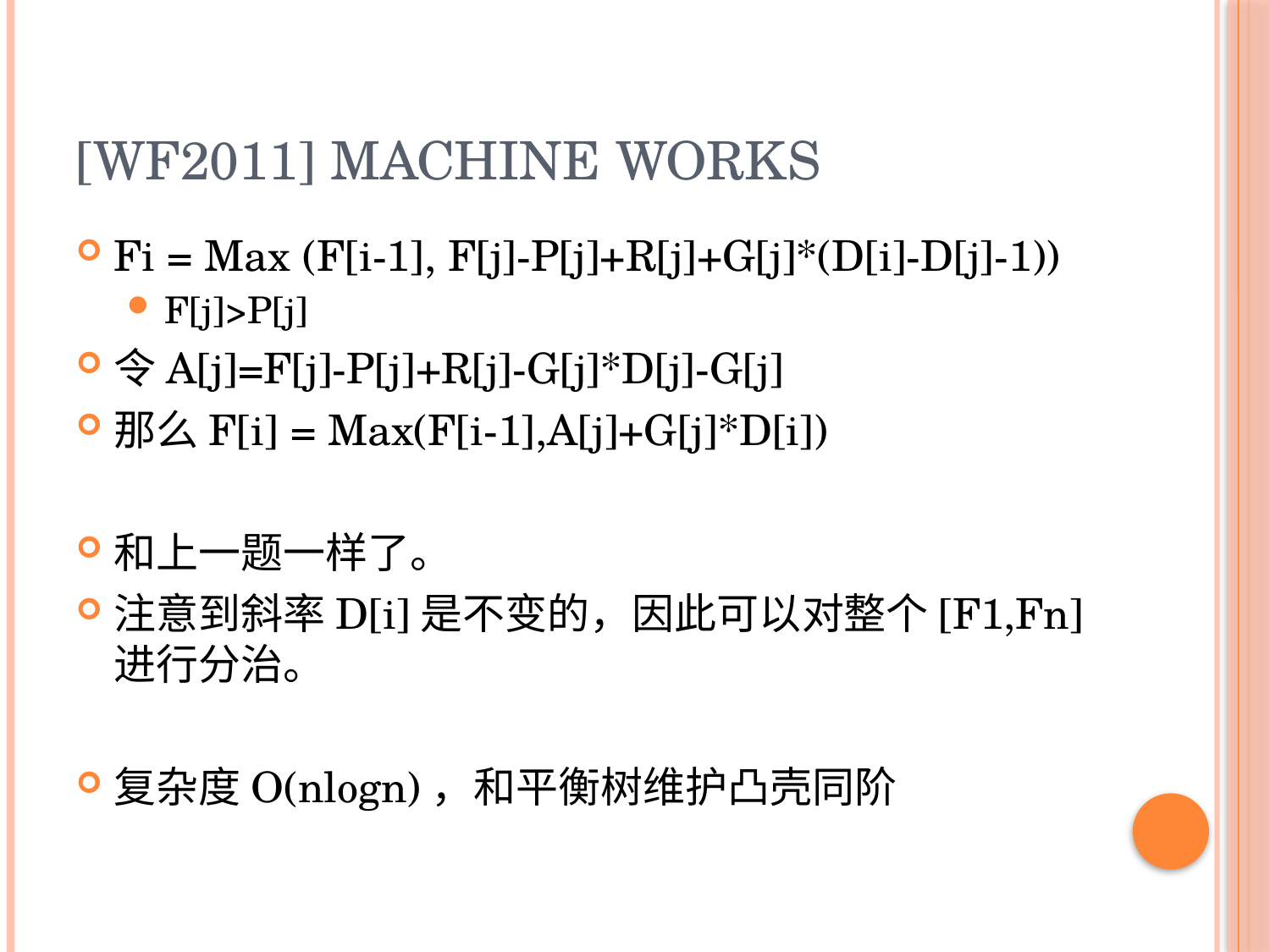

# [WF2011] Machine Works
Fi = Max (F[i-1], F[j]-P[j]+R[j]+G[j]*(D[i]-D[j]-1))
F[j]>P[j]
令A[j]=F[j]-P[j]+R[j]-G[j]*D[j]-G[j]
那么F[i] = Max(F[i-1],A[j]+G[j]*D[i])

和上一题一样了。
注意到斜率D[i]是不变的，因此可以对整个[F1,Fn]进行分治。

复杂度O(nlogn)，和平衡树维护凸壳同阶